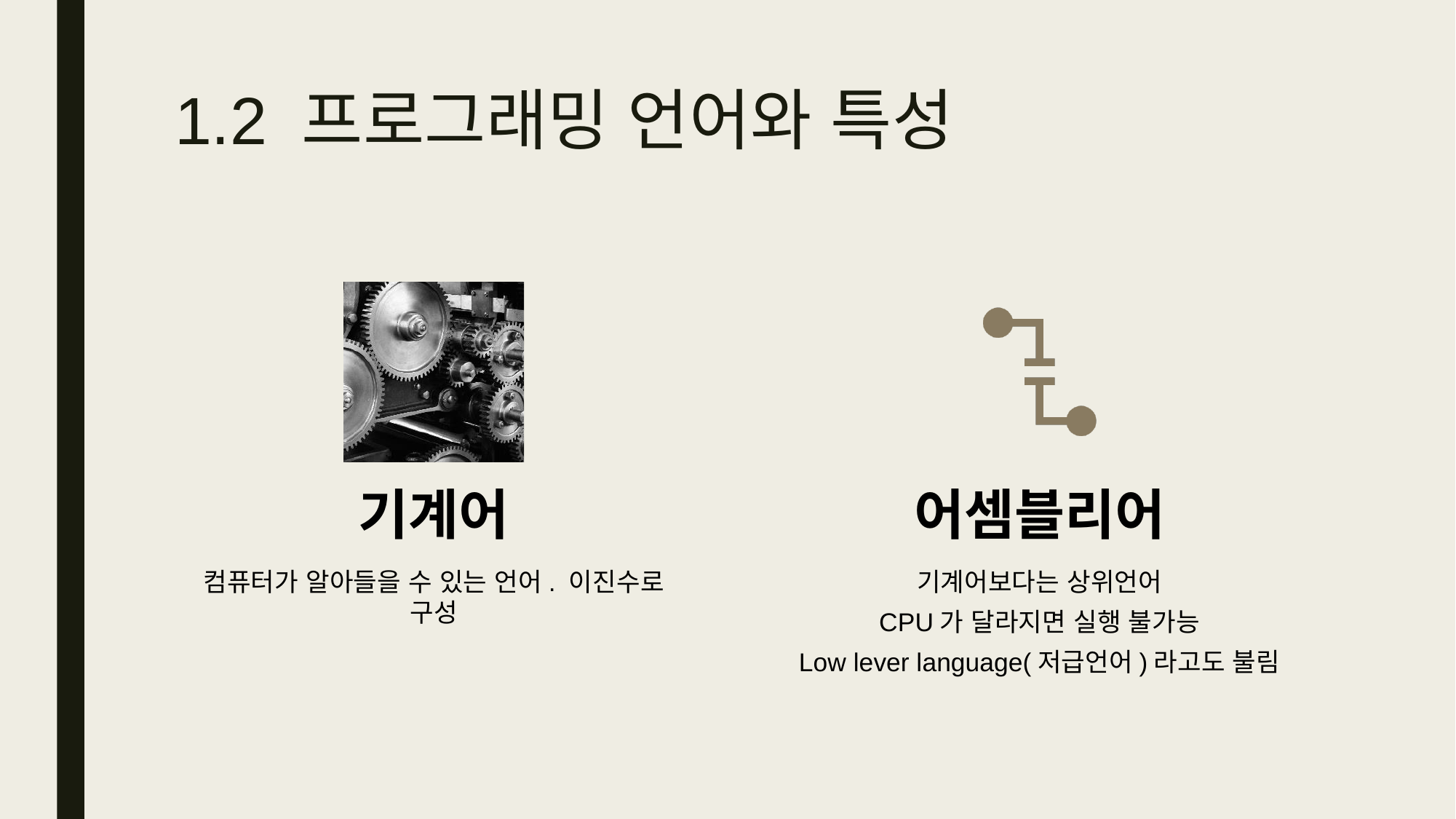

# 1.2 프로그래밍 언어와 특성
기계어
컴퓨터가 알아들을 수 있는 언어. 이진수로 구성
어셈블리어
기계어보다는 상위언어
CPU가 달라지면 실행 불가능
Low lever language(저급언어)라고도 불림